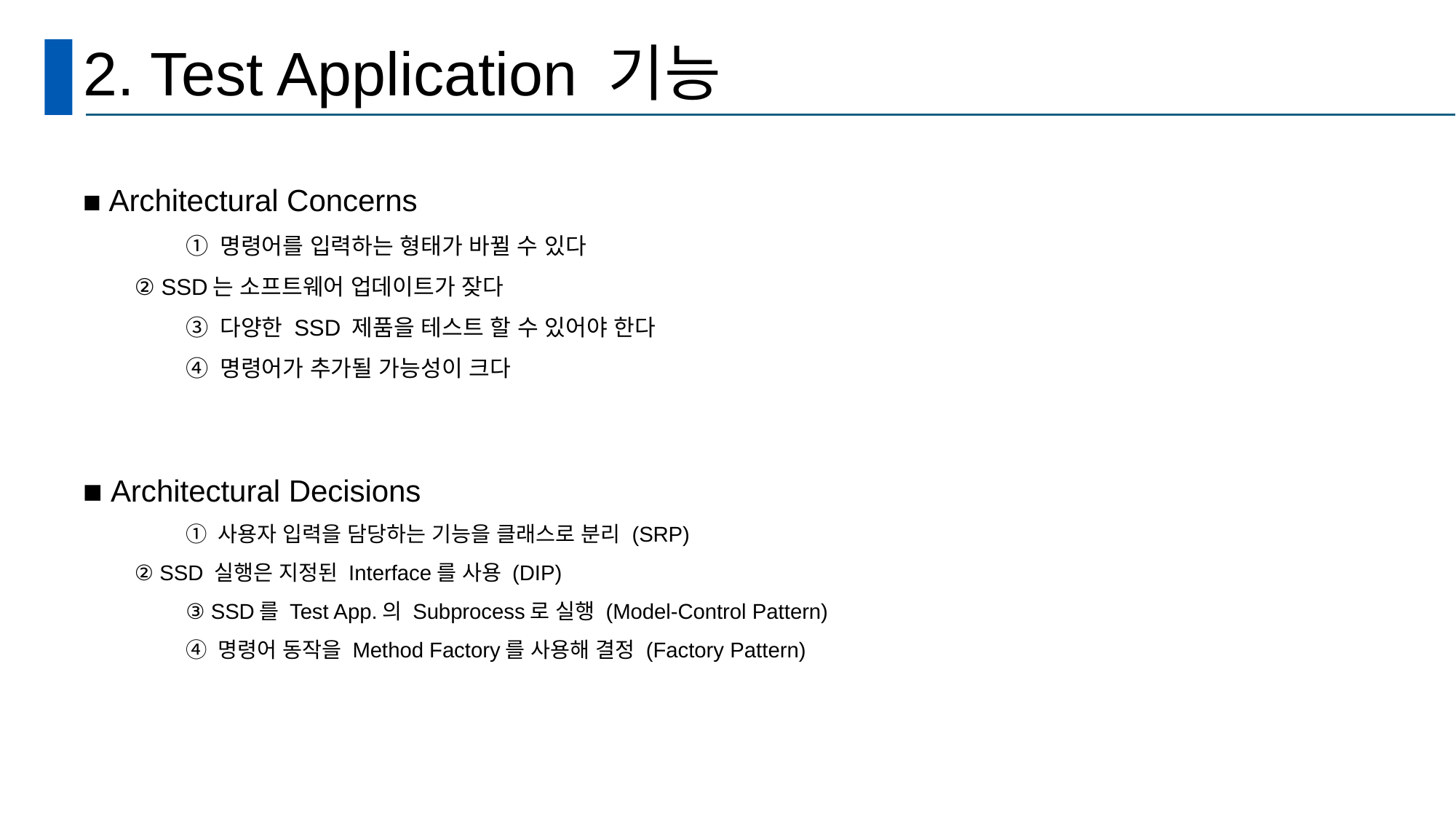

# 2. Test Application 기능
◼︎ Architectural Concerns
	① 명령어를 입력하는 형태가 바뀔 수 있다
② SSD는 소프트웨어 업데이트가 잦다
	③ 다양한 SSD 제품을 테스트 할 수 있어야 한다
	④ 명령어가 추가될 가능성이 크다

◼︎ Architectural Decisions
	① 사용자 입력을 담당하는 기능을 클래스로 분리 (SRP)
② SSD 실행은 지정된 Interface를 사용 (DIP)
	③ SSD를 Test App.의 Subprocess로 실행 (Model-Control Pattern)
	④ 명령어 동작을 Method Factory를 사용해 결정 (Factory Pattern)